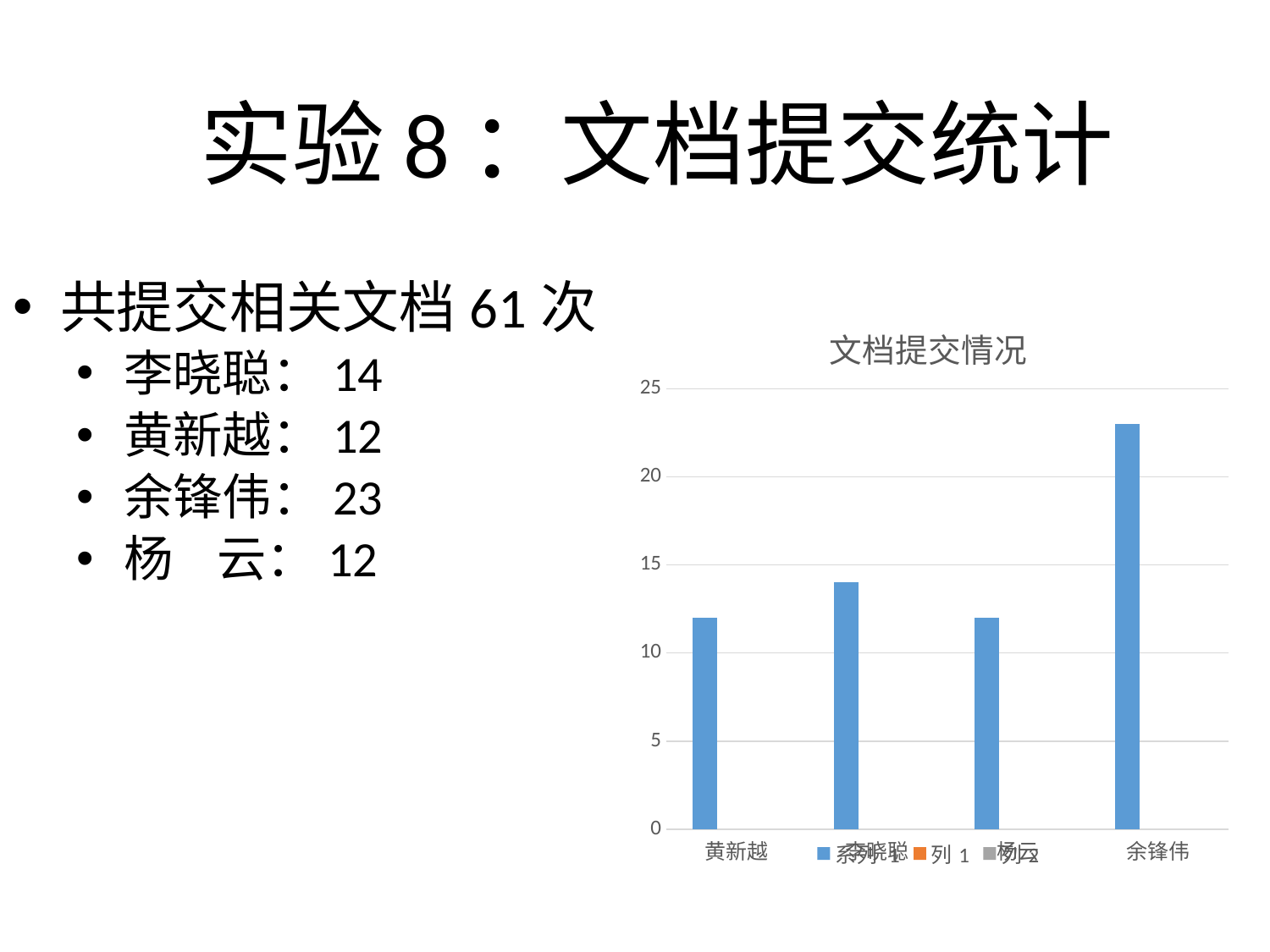

# 实验8：文档提交统计
共提交相关文档61次
李晓聪：14
黄新越：12
余锋伟：23
杨    云：12

### Chart: 文档提交情况

| Category | 系列 1 | 列1 | 列2 |
|---|---|---|---|
| 黄新越 | 12.0 | None | None |
| 李晓聪 | 14.0 | None | None |
| 杨云 | 12.0 | None | None |
| 余锋伟 | 23.0 | None | None |